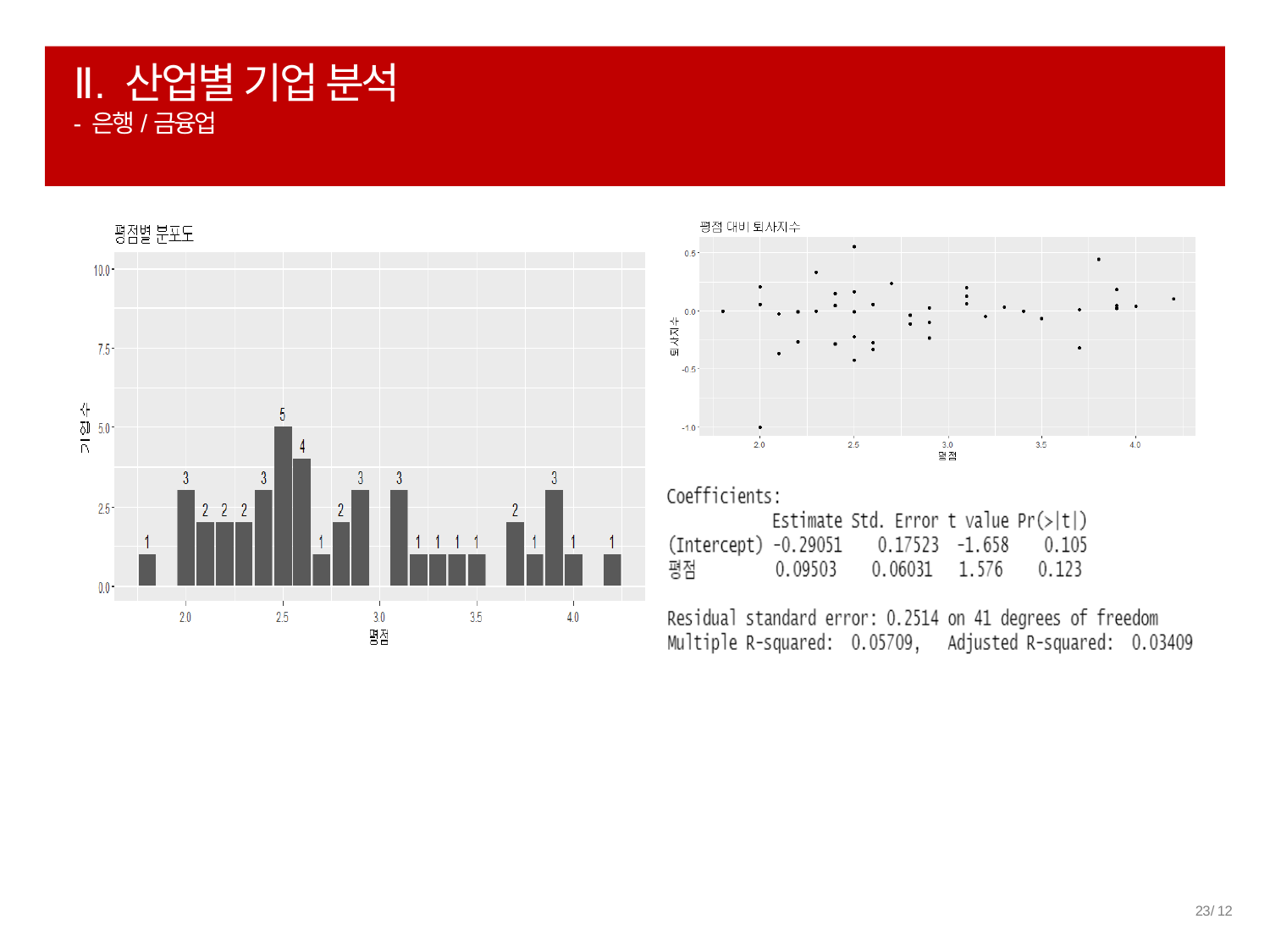

# Ⅱ. 산업별 기업 분석 - 은행/금융업

23/ 12